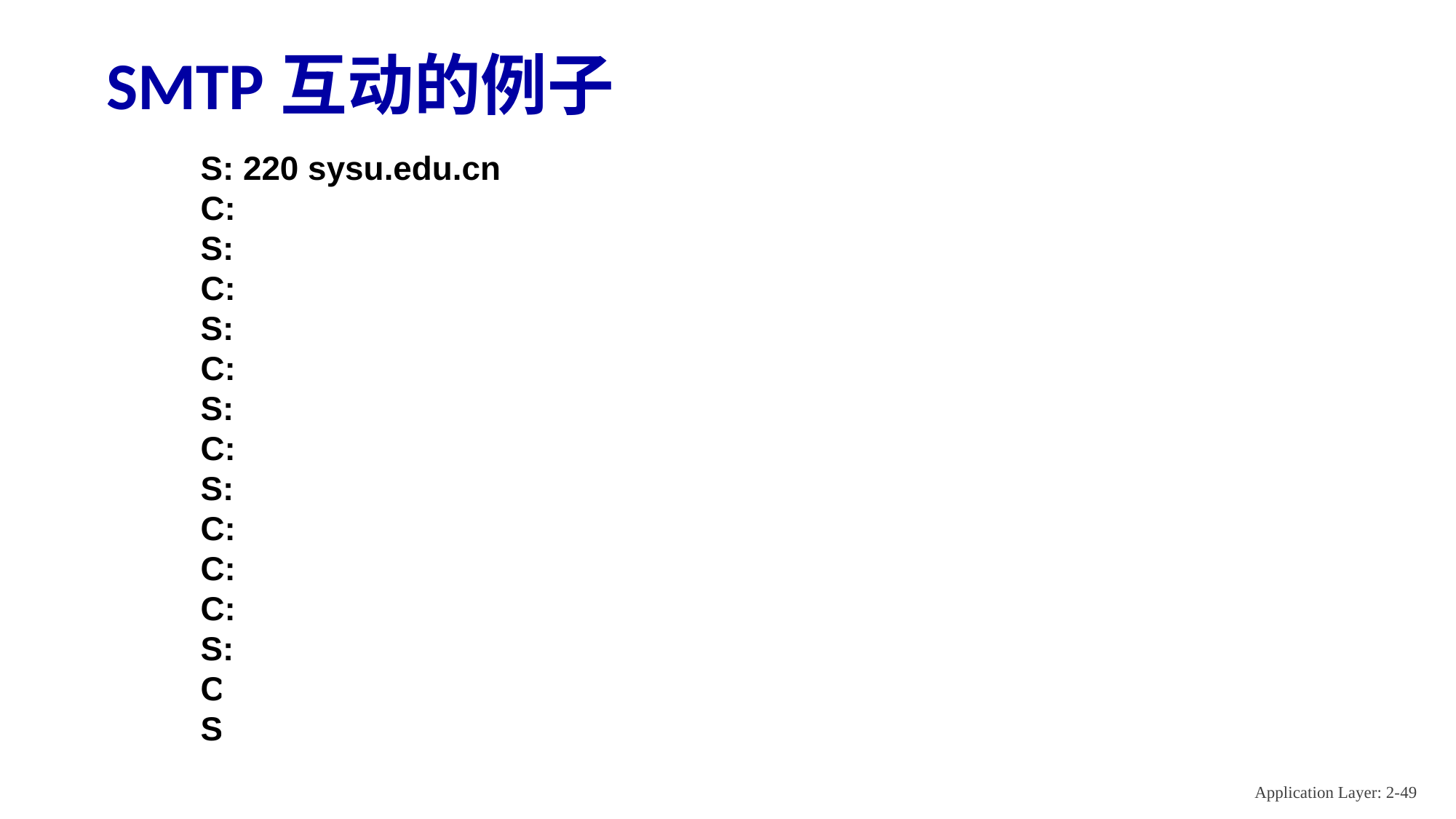

# SMTP互动的例子
     S: 220 sysu.edu.cn
     C: HELO qq.com
     S: 250  Hello qq.com, pleased to meet you
     C: MAIL FROM: <alice@qq.com>
     S: 250 alice@qq.com... Sender ok
     C: RCPT TO: <bob@sysu.edu.cn>
     S: 250 bob@sysu.edu.cn ... Recipient ok
     C: DATA
     S: 354 Enter mail, end with "." on a line by itself
     C: Do you like playing badminton?
     C: How about running?
     C: .
     S: 250 Message accepted for delivery
     C: QUIT
     S: 221 sysu.edu.cn closing connection

Application Layer: 2-49